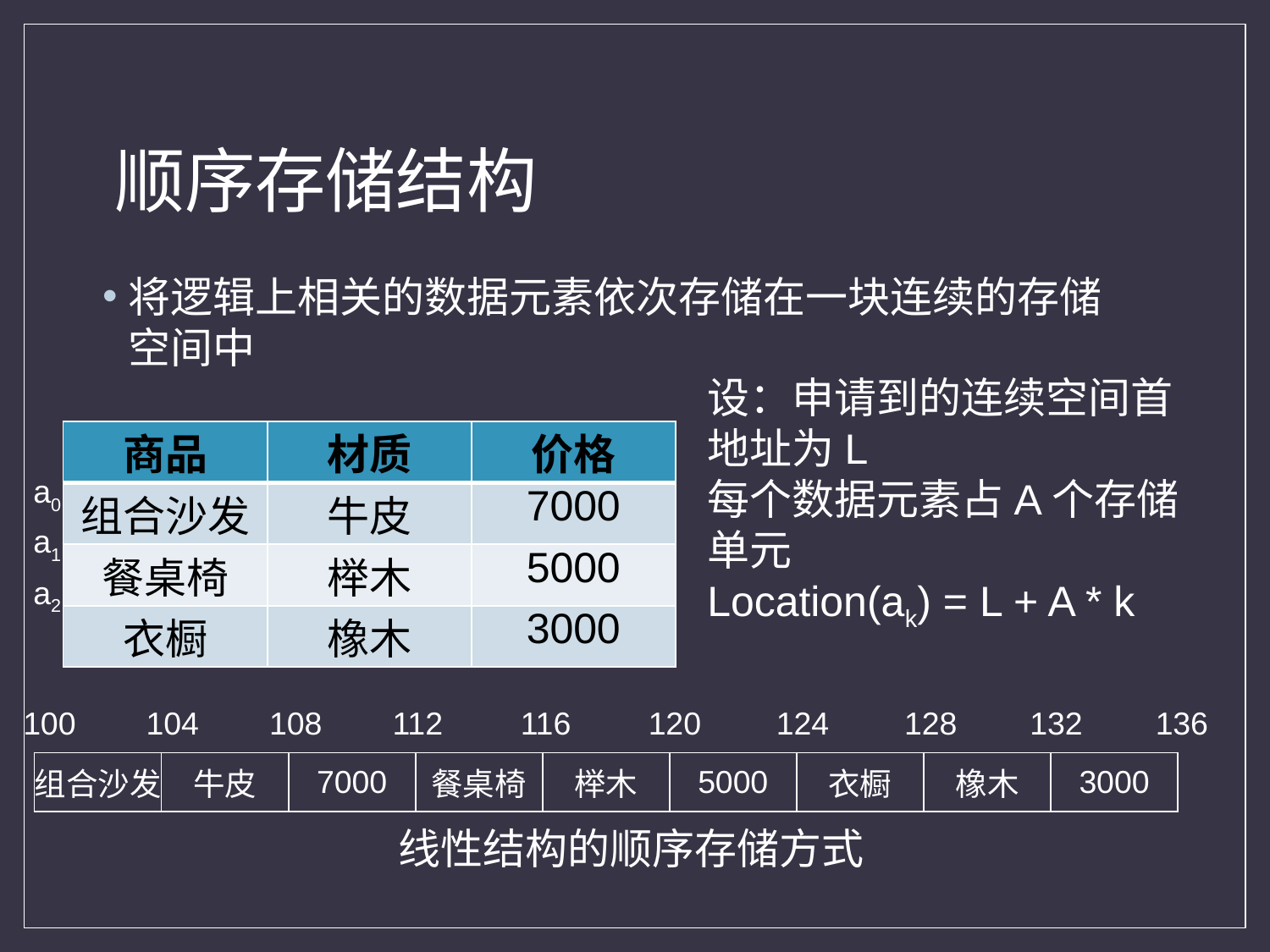

# 顺序存储结构
将逻辑上相关的数据元素依次存储在一块连续的存储空间中
设：申请到的连续空间首地址为L
每个数据元素占A个存储单元
Location(ak) = L + A * k
| 商品 | 材质 | 价格 |
| --- | --- | --- |
| 组合沙发 | 牛皮 | 7000 |
| 餐桌椅 | 榉木 | 5000 |
| 衣橱 | 橡木 | 3000 |
a0
a1
a2
100
104
108
112
116
120
124
128
132
136
| 组合沙发 | 牛皮 | 7000 | 餐桌椅 | 榉木 | 5000 | 衣橱 | 橡木 | 3000 |
| --- | --- | --- | --- | --- | --- | --- | --- | --- |
线性结构的顺序存储方式